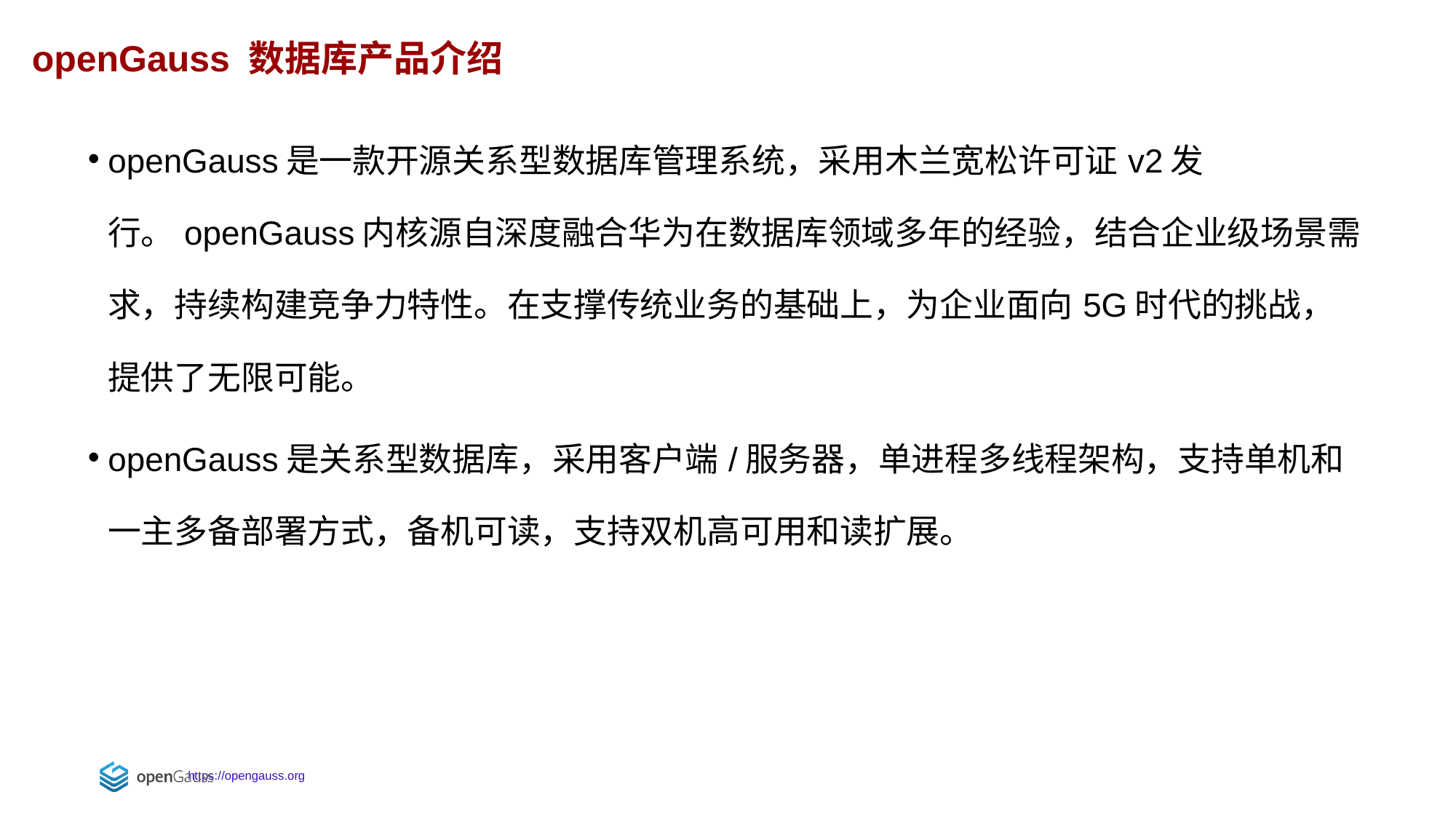

openGauss 数据库产品介绍
openGauss是一款开源关系型数据库管理系统，采用木兰宽松许可证v2发行。openGauss内核源自深度融合华为在数据库领域多年的经验，结合企业级场景需求，持续构建竞争力特性。在支撑传统业务的基础上，为企业面向5G时代的挑战，提供了无限可能。
openGauss是关系型数据库，采用客户端/服务器，单进程多线程架构，支持单机和一主多备部署方式，备机可读，支持双机高可用和读扩展。